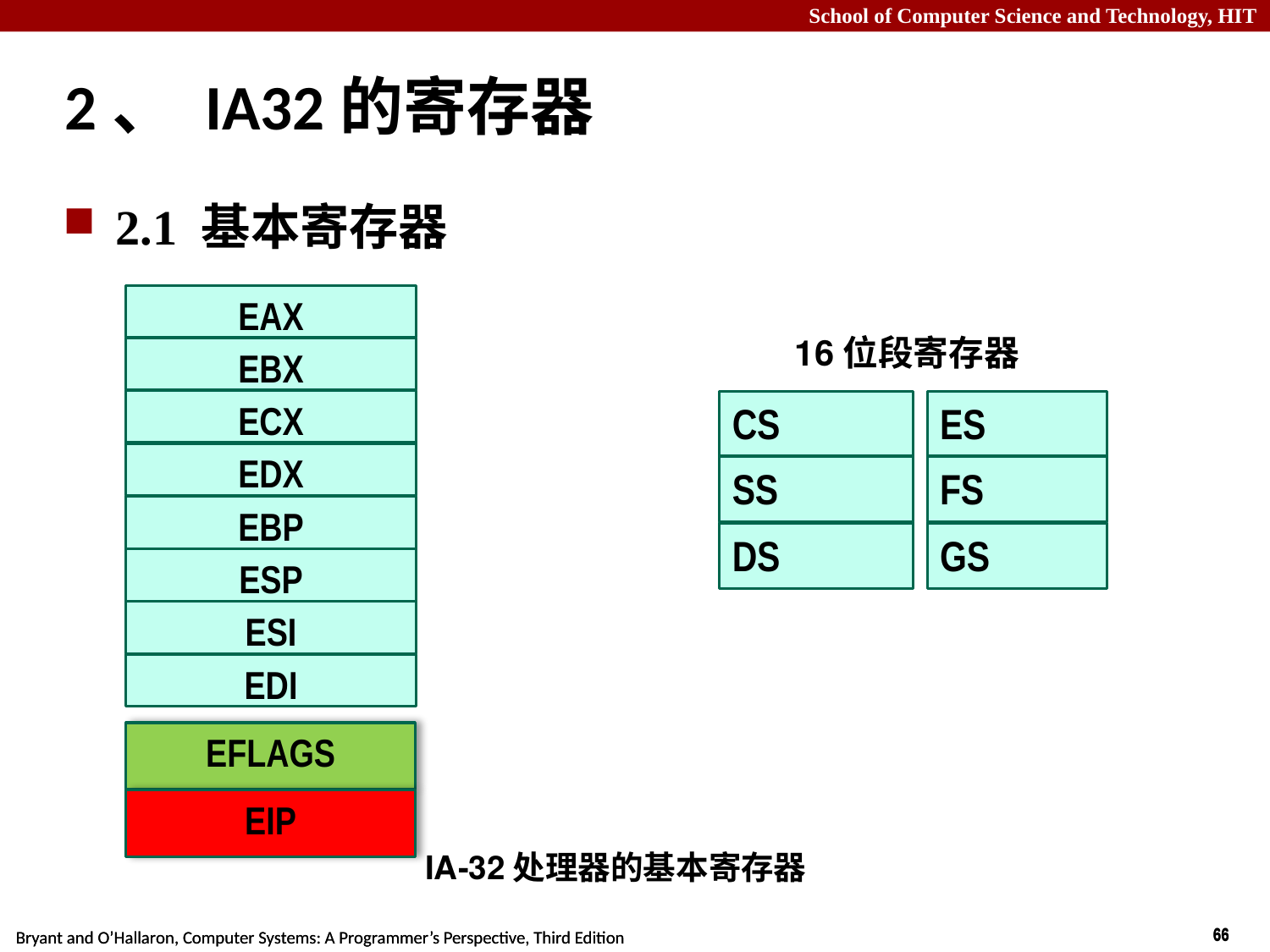

# 2、 IA32的寄存器
2.1 基本寄存器
EAX
EBX
ECX
EDX
16位段寄存器
CS
SS
DS
ES
FS
GS
EBP
ESP
ESI
EDI
EFLAGS
EIP
IA-32处理器的基本寄存器